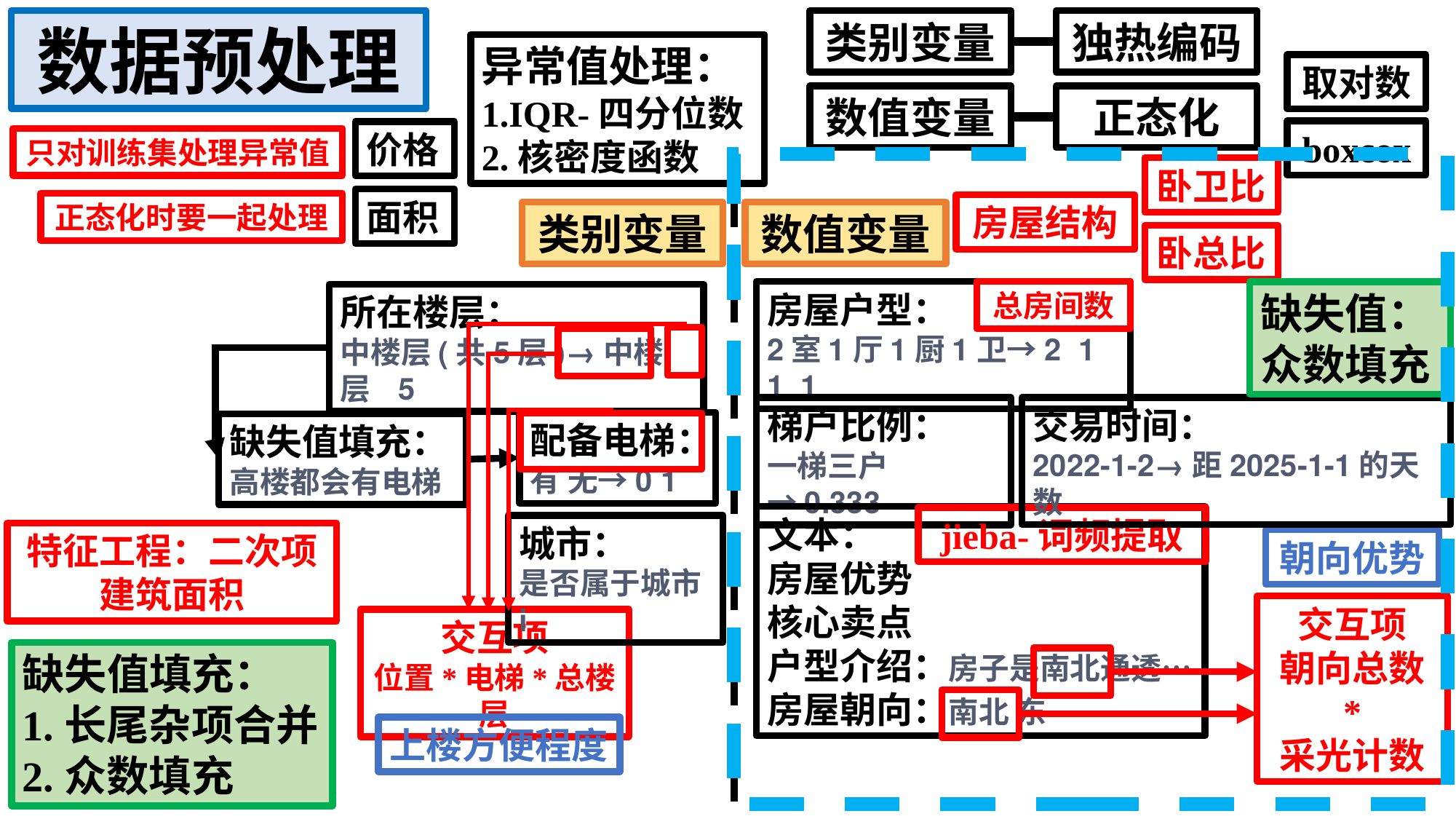

数据预处理
类别变量
独热编码
异常值处理：
1.IQR-四分位数
2.核密度函数
取对数
数值变量
正态化
boxcox
价格
只对训练集处理异常值

卧卫比
面积
正态化时要一起处理
房屋结构
类别变量
数值变量
卧总比
房屋户型：
2室1厅1厨1卫→2  1  1  1
总房间数
缺失值：
众数填充
所在楼层：
中楼层(共5层)→中楼层   5

交易时间：
2022-1-2→距2025-1-1的天数
梯户比例：
一梯三户→0.333
配备电梯：
有 无→0 1

缺失值填充：
高楼都会有电梯
文本：
房屋优势
核心卖点
户型介绍：房子是南北通透…
房屋朝向：南北 东
jieba-词频提取
城市：
是否属于城市i
特征工程：二次项
建筑面积
朝向优势
交互项
朝向总数
*
采光计数
交互项
位置*电梯*总楼层
缺失值填充：
1.长尾杂项合并
2.众数填充

上楼方便程度